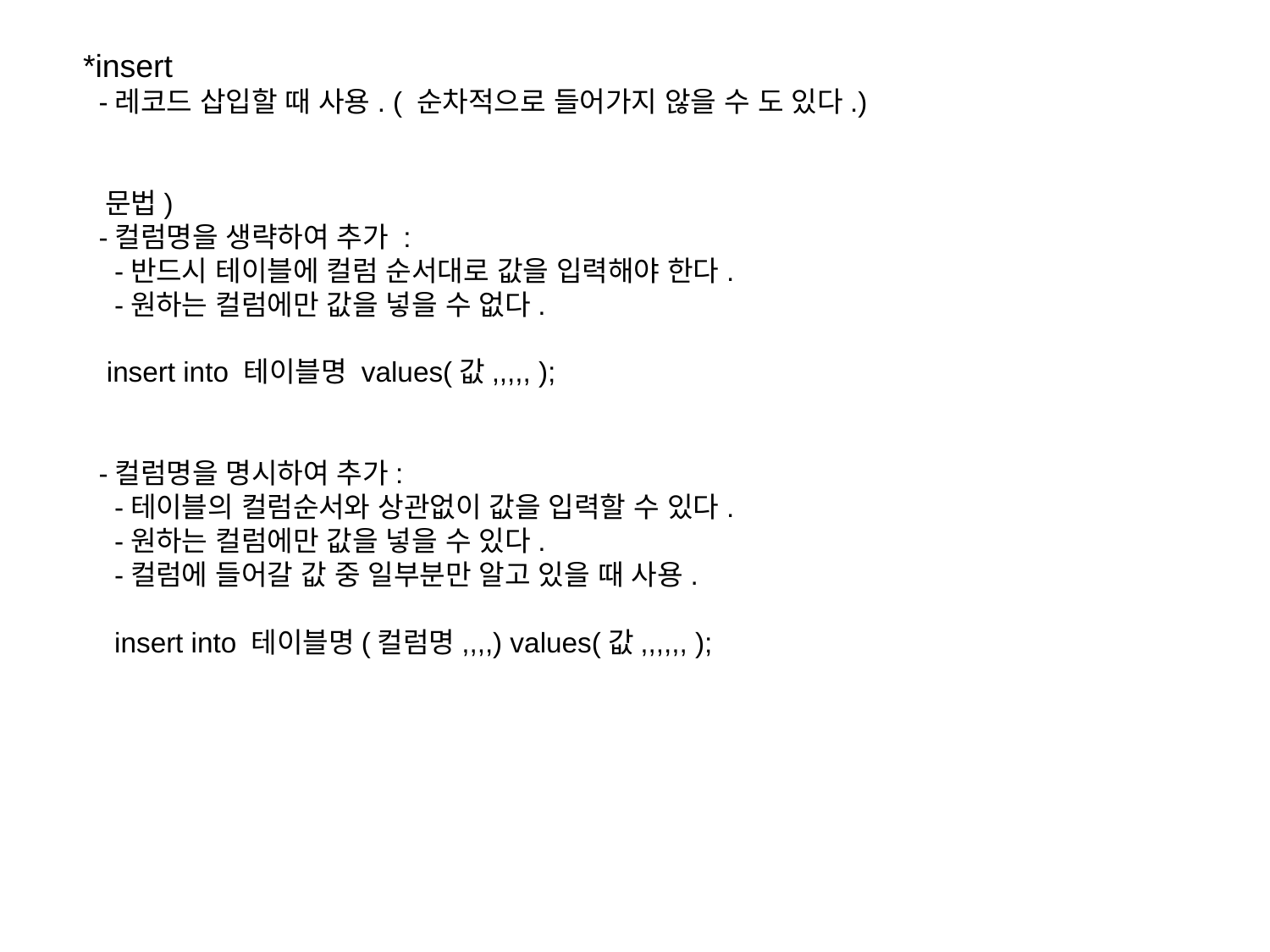

*insert
  -레코드 삽입할 때 사용. ( 순차적으로 들어가지 않을 수 도 있다.)

  문법)
  -컬럼명을 생략하여 추가 :
    -반드시 테이블에 컬럼 순서대로 값을 입력해야 한다.
    -원하는 컬럼에만 값을 넣을 수 없다.

   insert into 테이블명 values(값,,,,, );

  -컬럼명을 명시하여 추가:
    -테이블의 컬럼순서와 상관없이 값을 입력할 수 있다.
    -원하는 컬럼에만 값을 넣을 수 있다.
    -컬럼에 들어갈 값 중 일부분만 알고 있을 때 사용.

    insert into 테이블명(컬럼명,,,,) values(값,,,,,, );